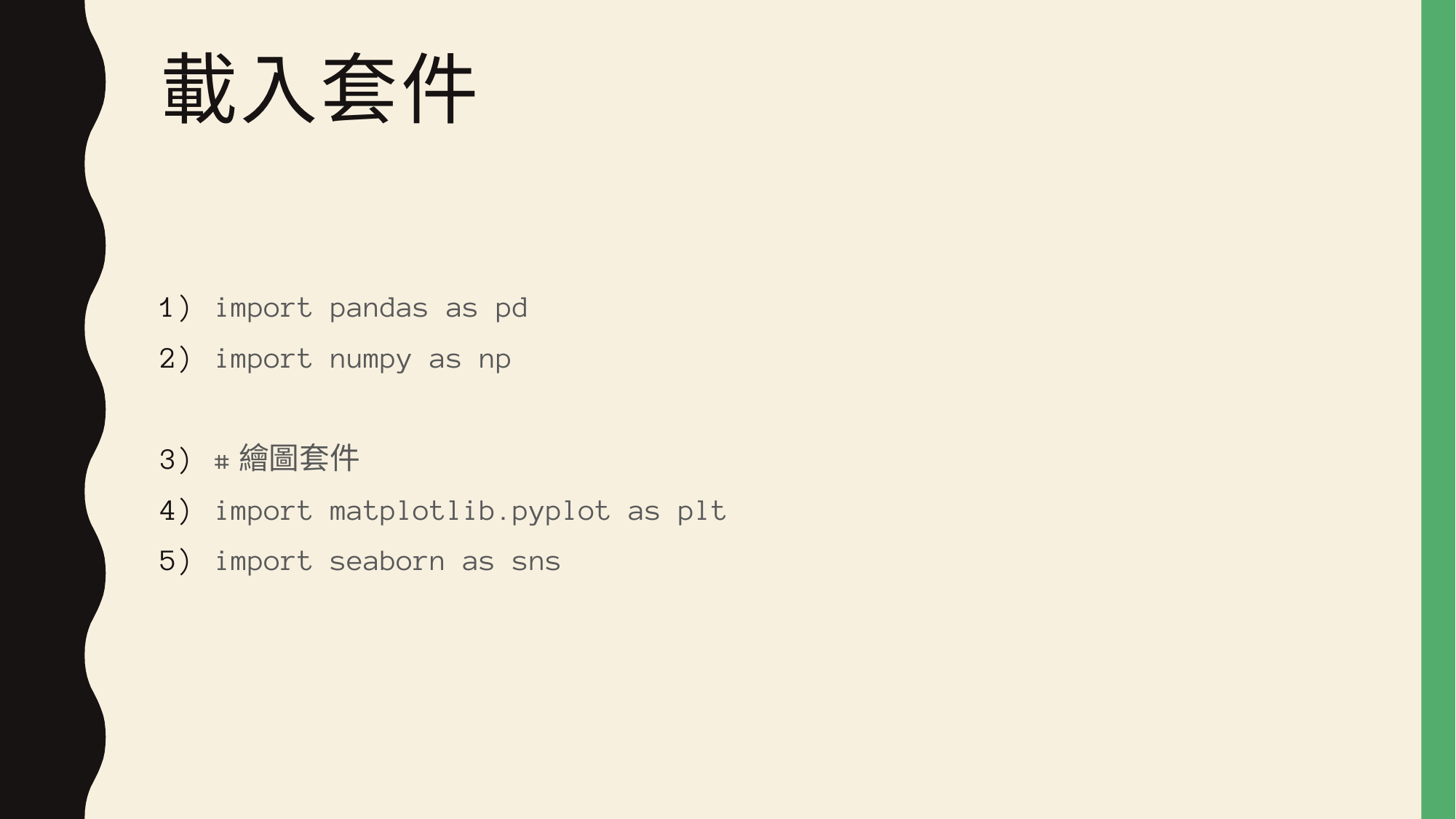

# 載入套件
import pandas as pd
import numpy as np

#繪圖套件
import matplotlib.pyplot as plt
import seaborn as sns